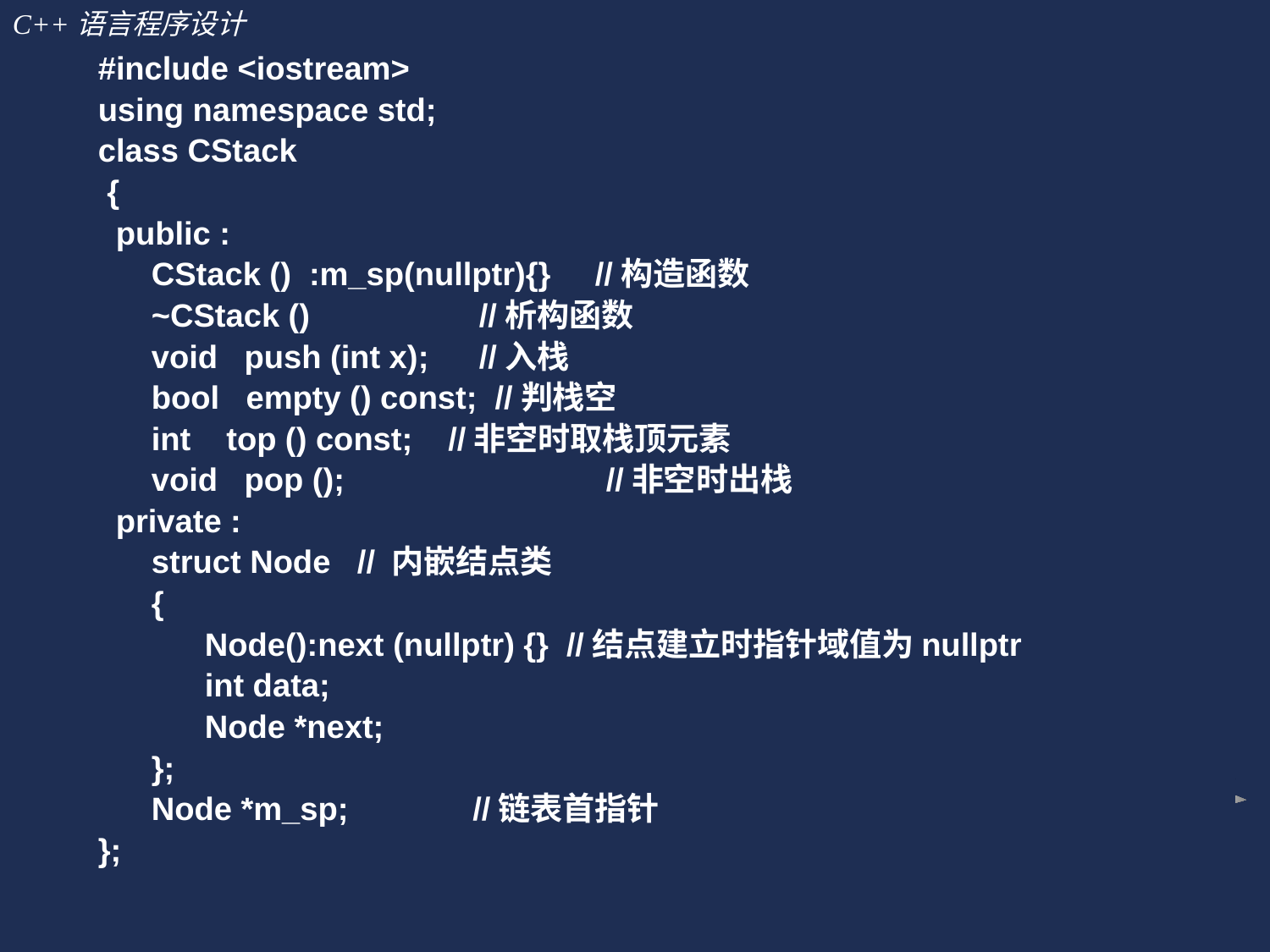

#include <iostream>
 using namespace std;
 class CStack
  {
   public :
       CStack ()  :m_sp(nullptr){}     //构造函数
       ~CStack ()		 //析构函数
       void   push (int x);	 //入栈
       bool   empty () const;  //判栈空
       int    top () const;    //非空时取栈顶元素
       void   pop ();		 //非空时出栈
   private :
       struct Node   // 内嵌结点类
       {
             Node():next (nullptr) {}  //结点建立时指针域值为nullptr
             int data;
             Node *next;
       };
       Node *m_sp;              //链表首指针
 };